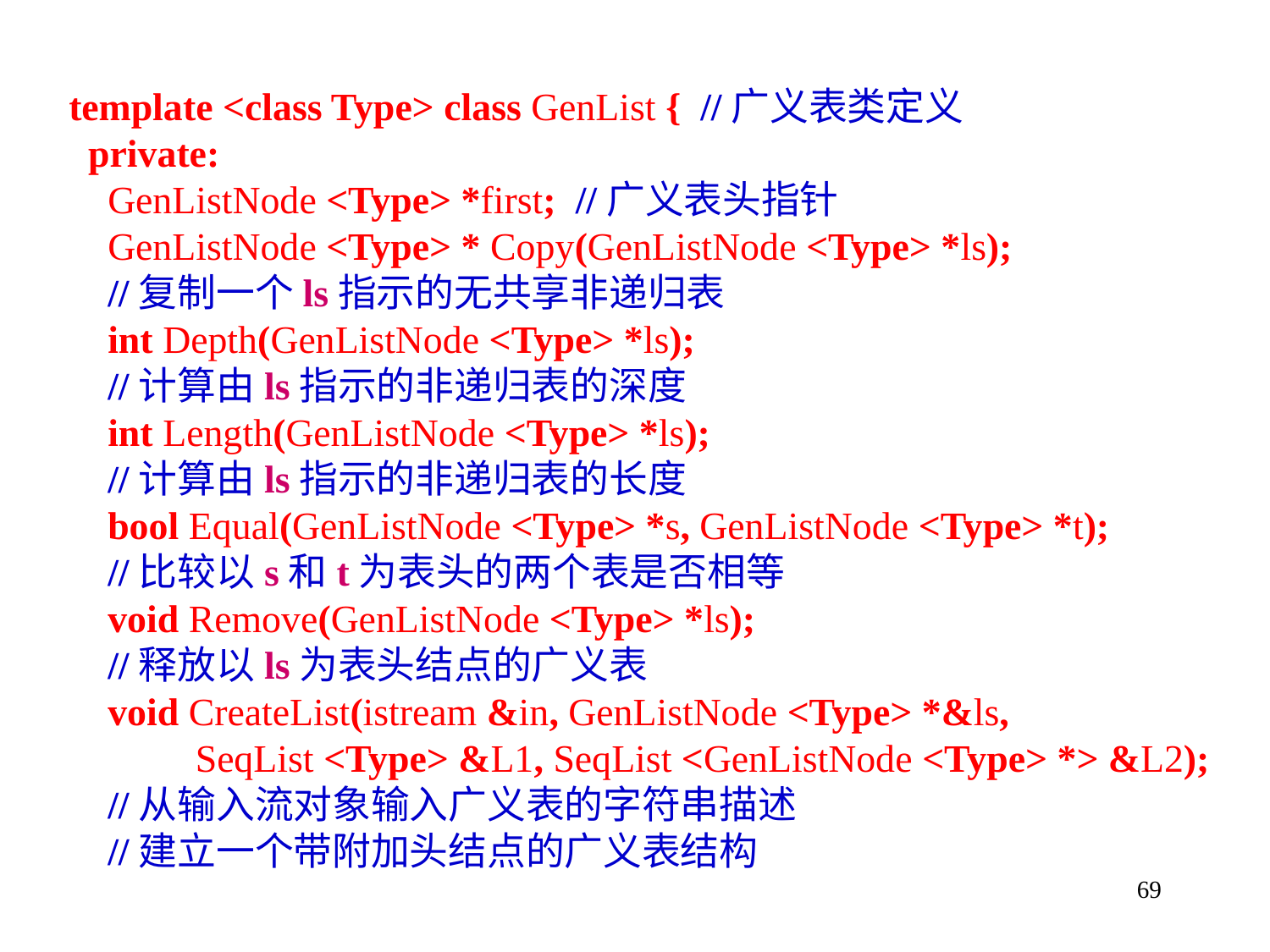

template <class Type> class GenList {  //广义表类定义
  private:
    GenListNode <Type> *first;  //广义表头指针
    GenListNode <Type> * Copy(GenListNode <Type> *ls);
    //复制一个ls指示的无共享非递归表
    int Depth(GenListNode <Type> *ls);
    //计算由ls指示的非递归表的深度
    int Length(GenListNode <Type> *ls);
    //计算由ls指示的非递归表的长度
    bool Equal(GenListNode <Type> *s, GenListNode <Type> *t);
    //比较以s和t为表头的两个表是否相等
    void Remove(GenListNode <Type> *ls);
    //释放以ls为表头结点的广义表
    void CreateList(istream &in, GenListNode <Type> *&ls,
             SeqList <Type> &L1, SeqList <GenListNode <Type> *> &L2);
    //从输入流对象输入广义表的字符串描述
    //建立一个带附加头结点的广义表结构
69